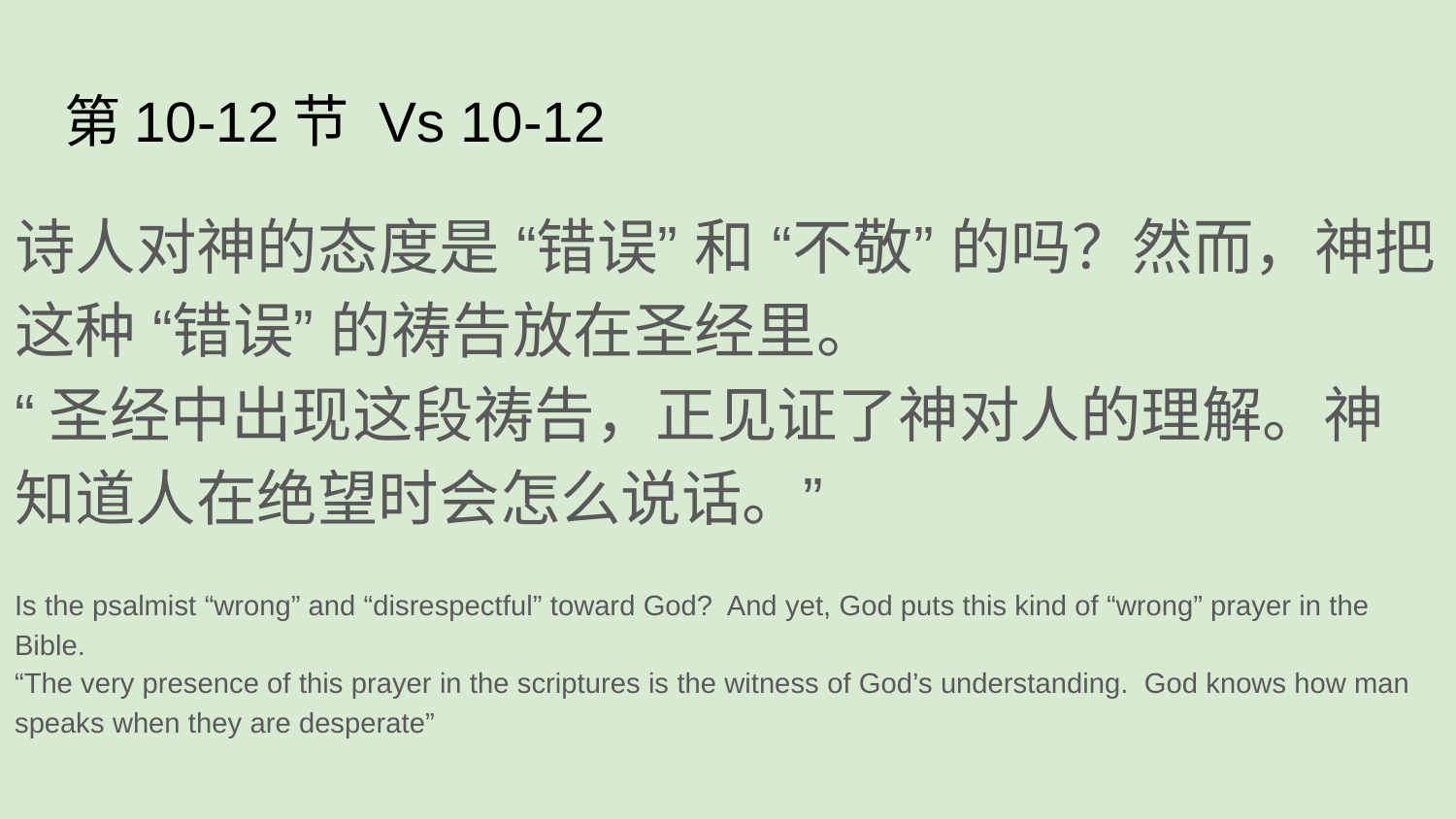

# 第10-12节 Vs 10-12
诗人对神的态度是 “错误” 和 “不敬” 的吗？然而，神把这种 “错误” 的祷告放在圣经里。
“圣经中出现这段祷告，正见证了神对人的理解。神知道人在绝望时会怎么说话。”

Is the psalmist “wrong” and “disrespectful” toward God?  And yet, God puts this kind of “wrong” prayer in the Bible.
“The very presence of this prayer in the scriptures is the witness of God’s understanding.  God knows how man speaks when they are desperate”